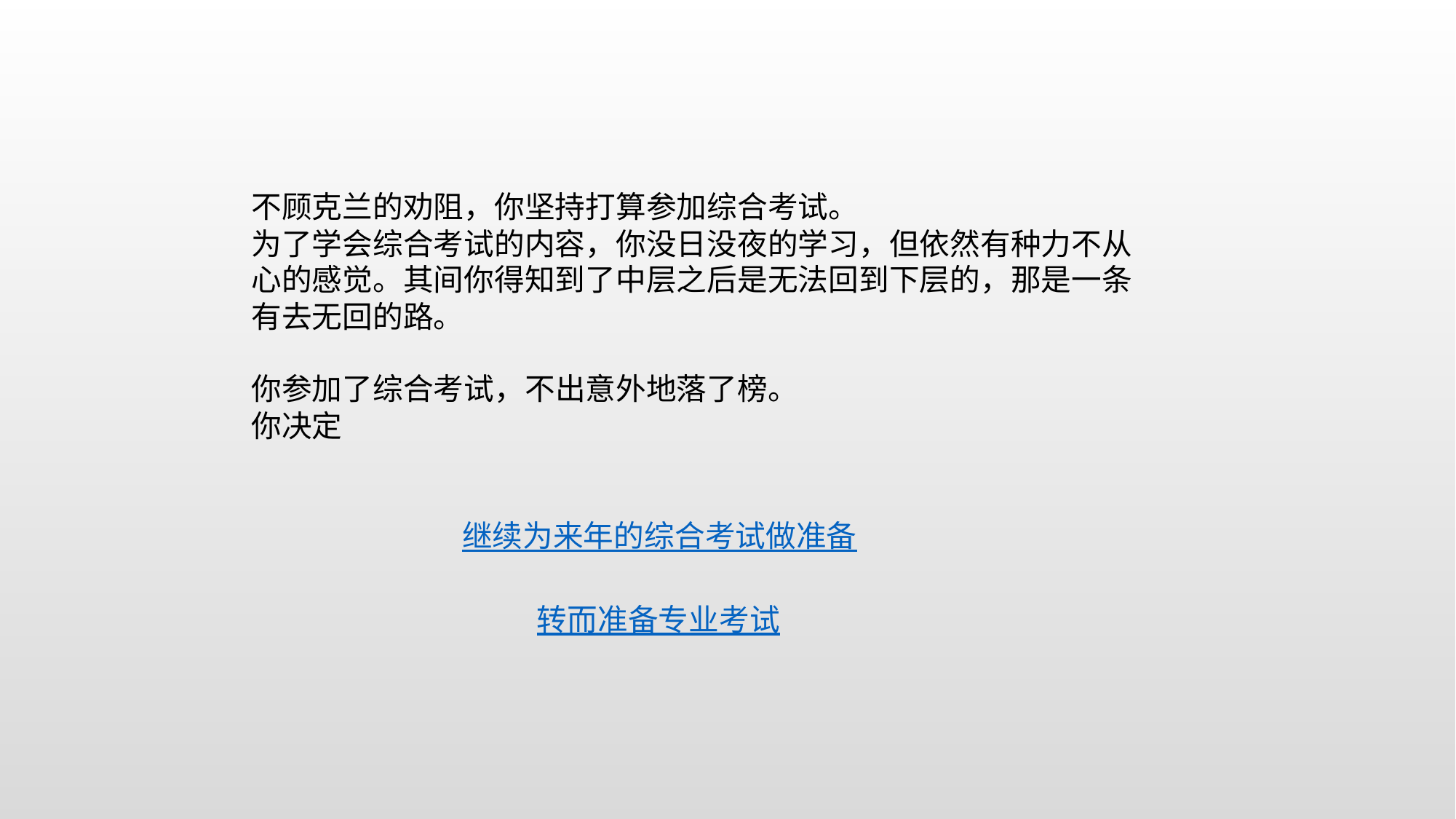

不顾克兰的劝阻，你坚持打算参加综合考试。
为了学会综合考试的内容，你没日没夜的学习，但依然有种力不从心的感觉。其间你得知到了中层之后是无法回到下层的，那是一条有去无回的路。

你参加了综合考试，不出意外地落了榜。
你决定
继续为来年的综合考试做准备
转而准备专业考试